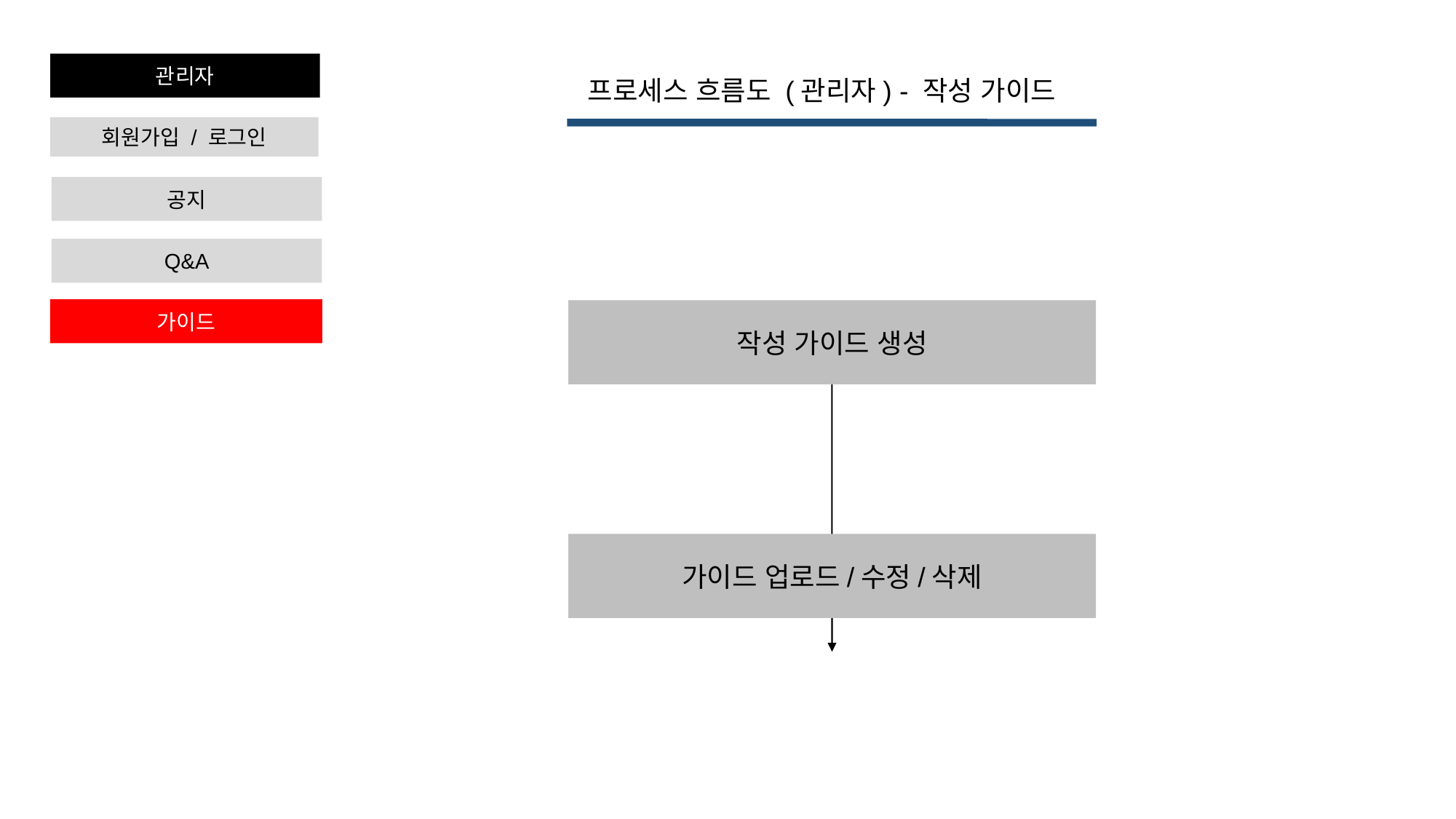

관리자
프로세스 흐름도 (관리자) - 작성 가이드
회원가입 / 로그인
공지
Q&A
가이드
작성 가이드 생성
가이드 업로드/수정/삭제